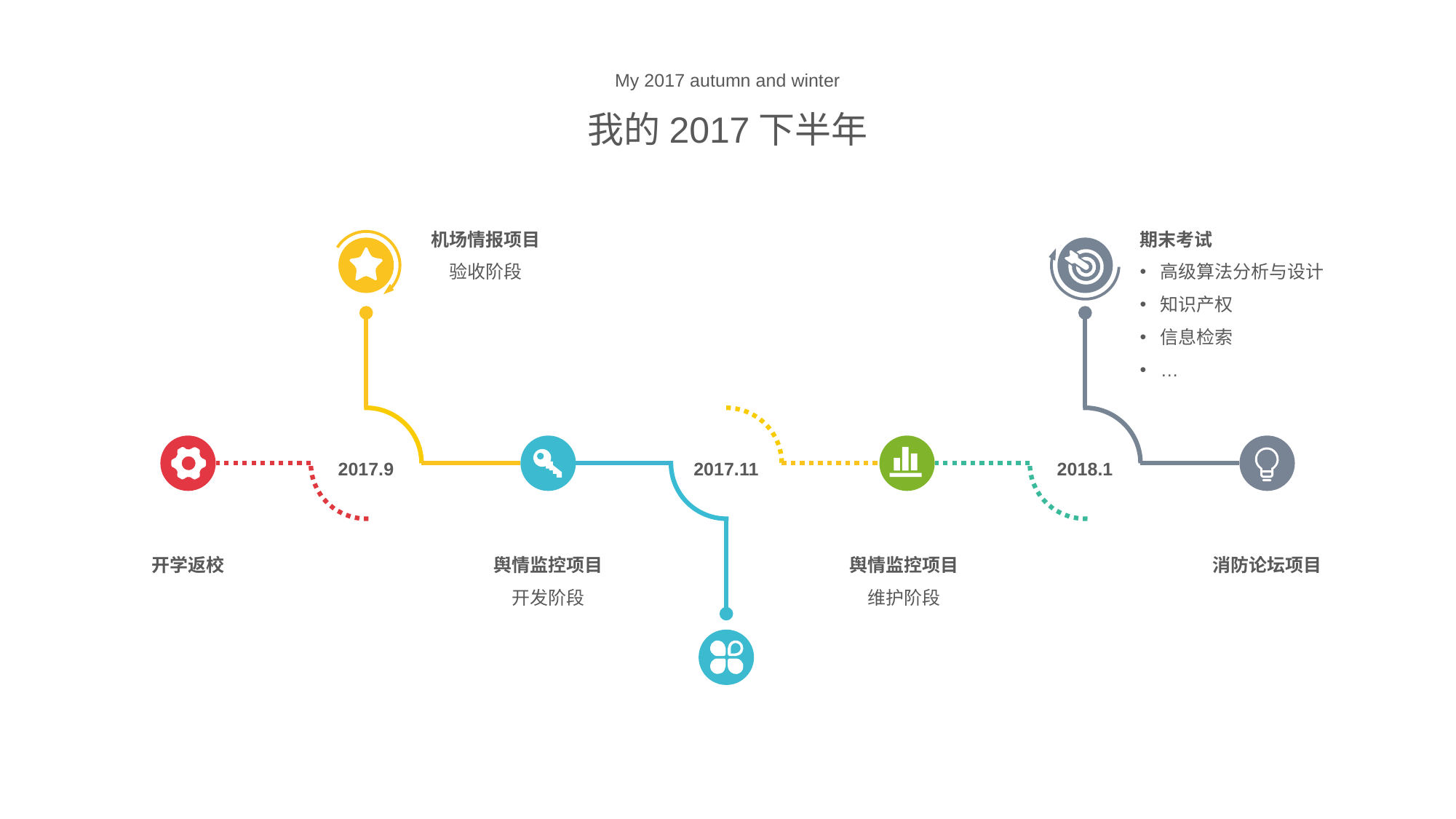

My 2017 autumn and winter
我的2017下半年
机场情报项目
验收阶段
期末考试
高级算法分析与设计
知识产权
信息检索
…

2017.9
2017.11
2018.1

开学返校
舆情监控项目
开发阶段
舆情监控项目
维护阶段
消防论坛项目